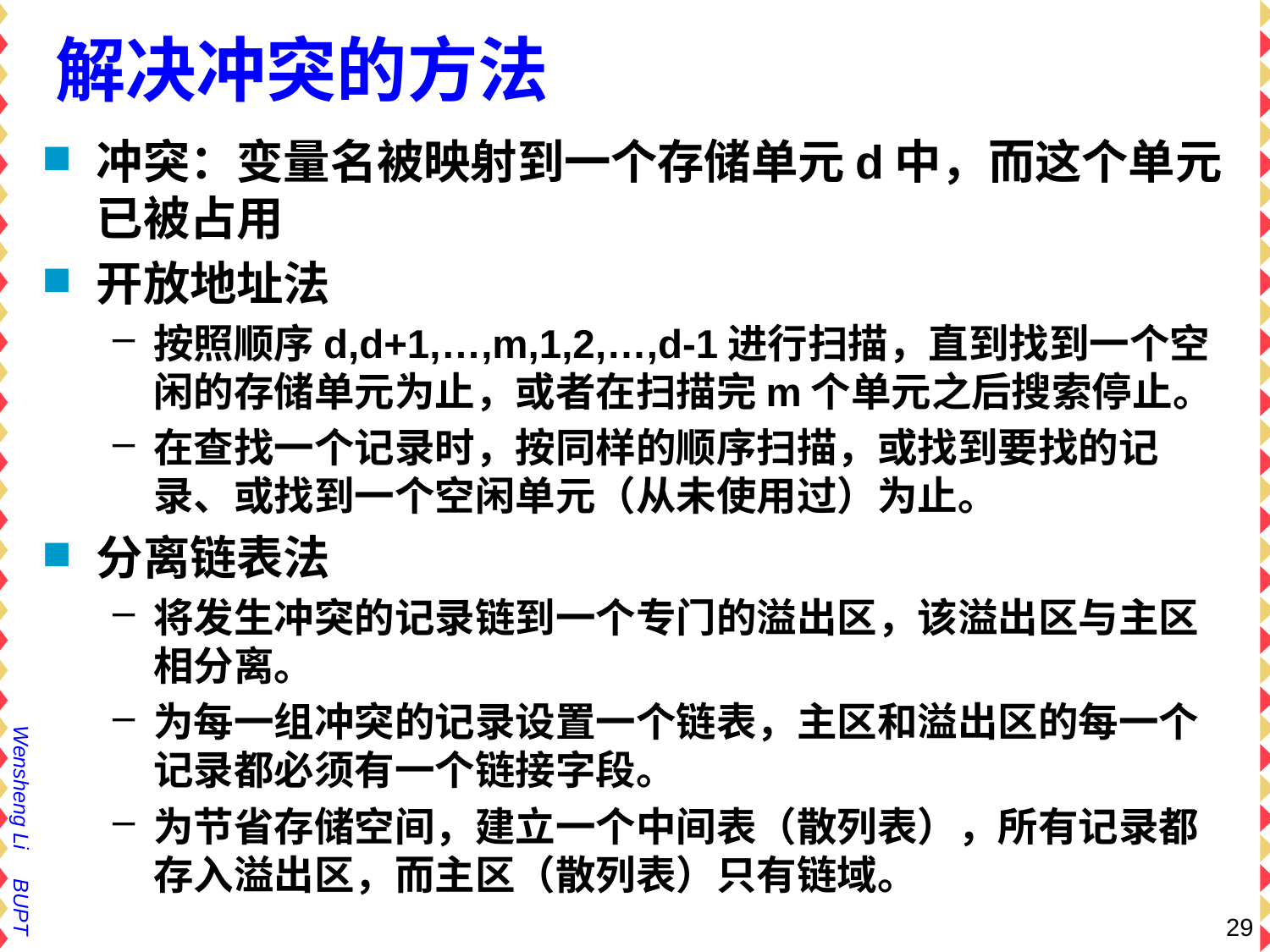

# 解决冲突的方法
冲突：变量名被映射到一个存储单元d中，而这个单元已被占用
开放地址法
按照顺序d,d+1,…,m,1,2,…,d-1进行扫描，直到找到一个空闲的存储单元为止，或者在扫描完m个单元之后搜索停止。
在查找一个记录时，按同样的顺序扫描，或找到要找的记录、或找到一个空闲单元（从未使用过）为止。
分离链表法
将发生冲突的记录链到一个专门的溢出区，该溢出区与主区相分离。
为每一组冲突的记录设置一个链表，主区和溢出区的每一个记录都必须有一个链接字段。
为节省存储空间，建立一个中间表（散列表），所有记录都存入溢出区，而主区（散列表）只有链域。
29